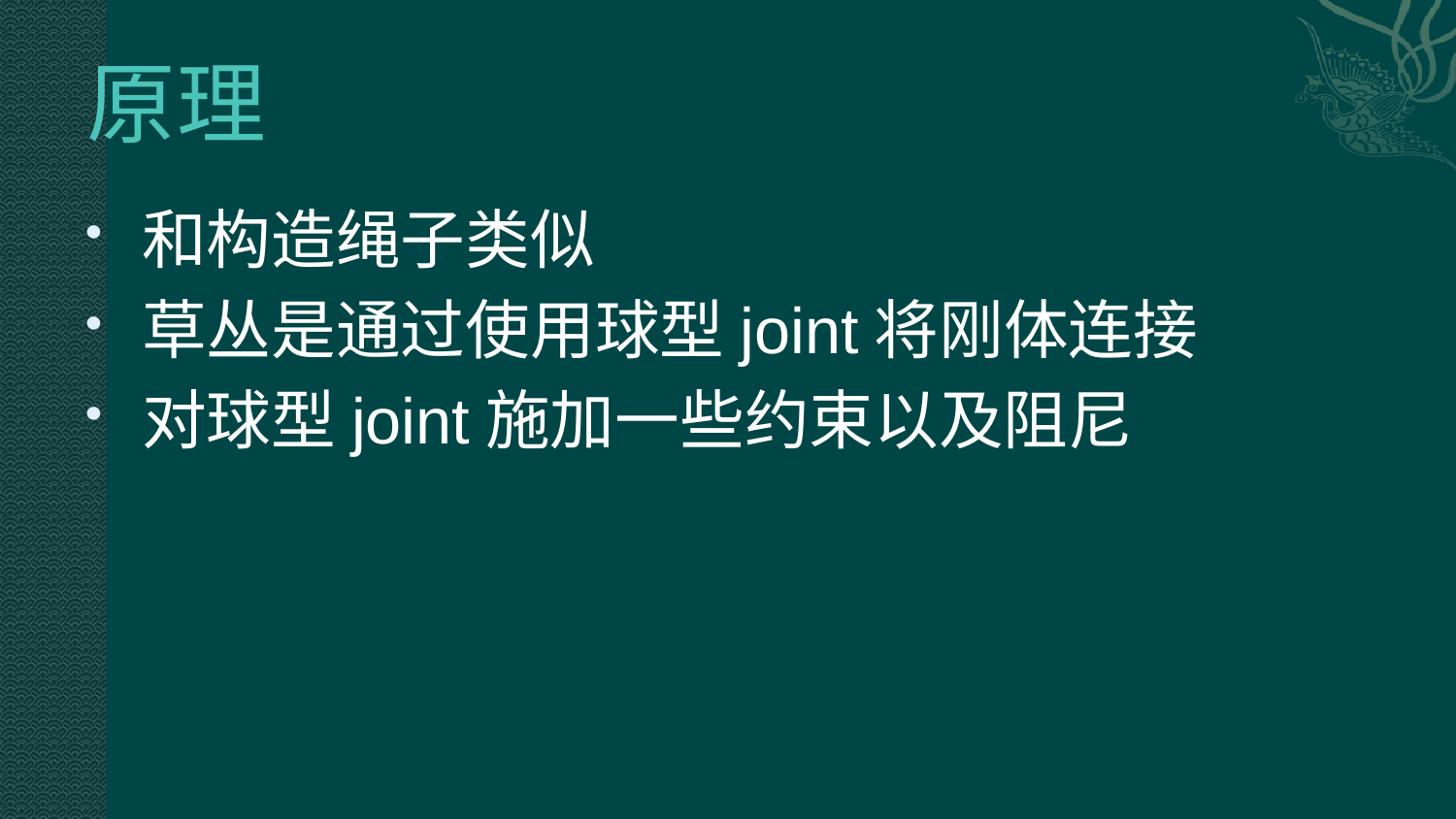

# 原理
和构造绳子类似
草丛是通过使用球型joint将刚体连接
对球型joint施加一些约束以及阻尼